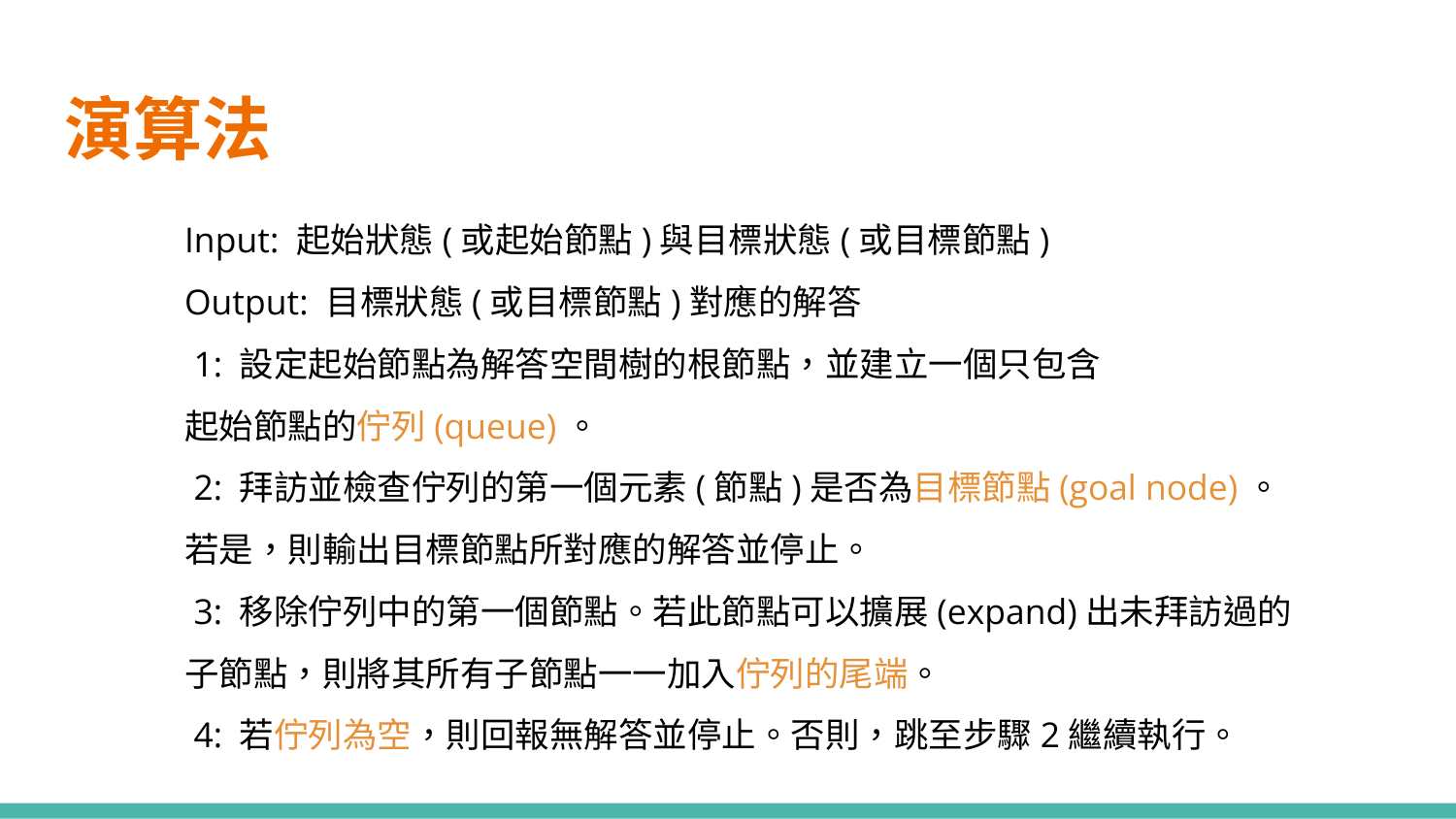

# 演算法
Input: 起始狀態(或起始節點)與目標狀態(或目標節點)
Output: 目標狀態(或目標節點)對應的解答
 1: 設定起始節點為解答空間樹的根節點，並建立一個只包含
起始節點的佇列(queue)。
 2: 拜訪並檢查佇列的第一個元素(節點)是否為目標節點(goal node)。若是，則輸出目標節點所對應的解答並停止。
 3: 移除佇列中的第一個節點。若此節點可以擴展(expand)出未拜訪過的子節點，則將其所有子節點一一加入佇列的尾端。
 4: 若佇列為空，則回報無解答並停止。否則，跳至步驟2繼續執行。